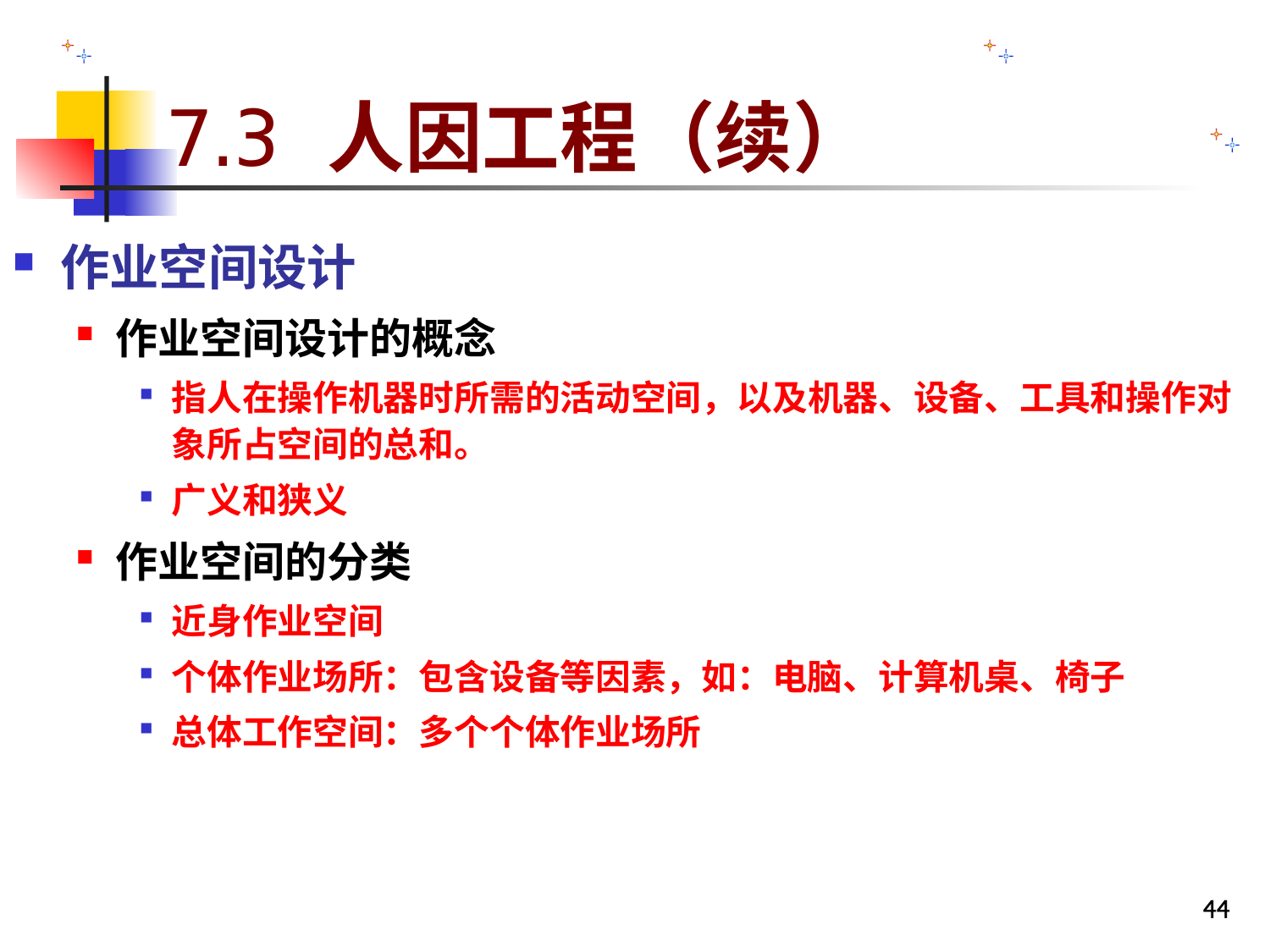

# 7.3 人因工程（续）
作业空间设计
作业空间设计的概念
指人在操作机器时所需的活动空间，以及机器、设备、工具和操作对象所占空间的总和。
广义和狭义
作业空间的分类
近身作业空间
个体作业场所：包含设备等因素，如：电脑、计算机桌、椅子
总体工作空间：多个个体作业场所
44